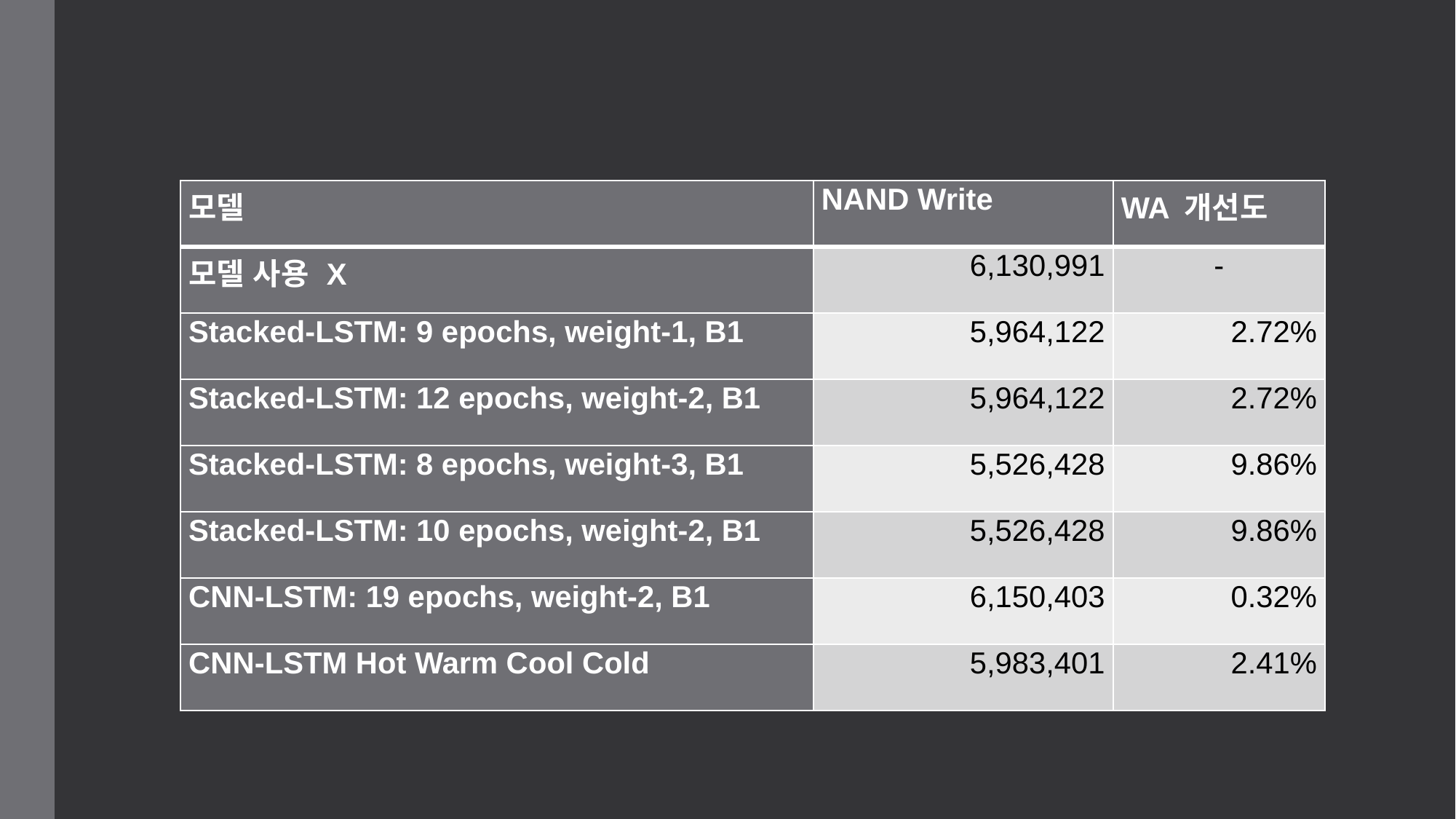

#
| 모델 | NAND Write | WA 개선도 |
| --- | --- | --- |
| 모델 사용 X | 6,130,991 | - |
| Stacked-LSTM: 9 epochs, weight-1, B1 | 5,964,122 | 2.72% |
| Stacked-LSTM: 12 epochs, weight-2, B1 | 5,964,122 | 2.72% |
| Stacked-LSTM: 8 epochs, weight-3, B1 | 5,526,428 | 9.86% |
| Stacked-LSTM: 10 epochs, weight-2, B1 | 5,526,428 | 9.86% |
| CNN-LSTM: 19 epochs, weight-2, B1 | 6,150,403 | 0.32% |
| CNN-LSTM Hot Warm Cool Cold | 5,983,401 | 2.41% |